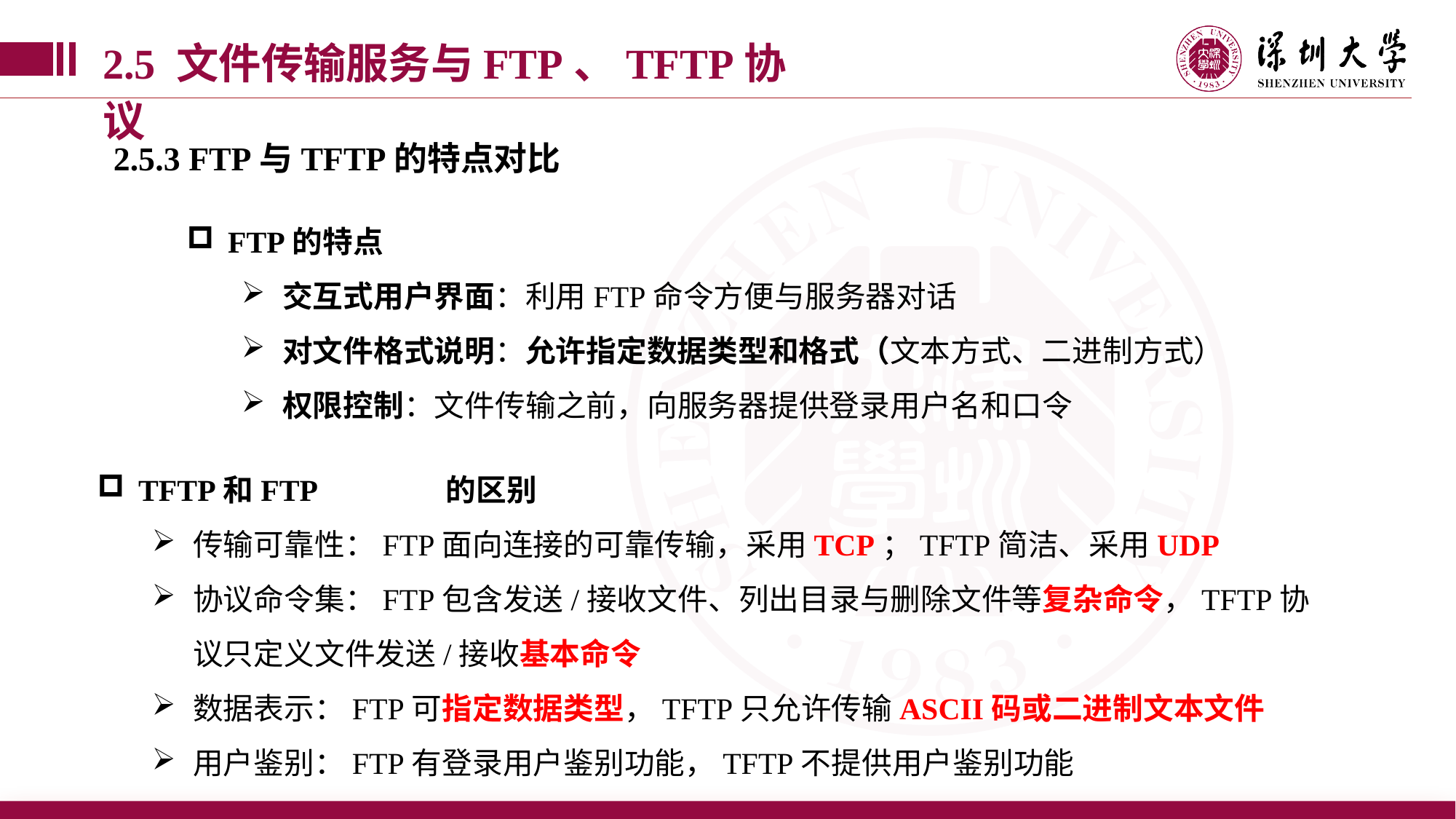

2.5 文件传输服务与FTP、TFTP协议

2.5.3 FTP与TFTP的特点对比
FTP的特点
交互式用户界面：利用FTP命令方便与服务器对话
对文件格式说明：允许指定数据类型和格式（文本方式、二进制方式）
权限控制：文件传输之前，向服务器提供登录用户名和口令
TFTP和FTP                的区别
传输可靠性：FTP面向连接的可靠传输，采用TCP；TFTP简洁、采用UDP
协议命令集：FTP包含发送/接收文件、列出目录与删除文件等复杂命令，TFTP协议只定义文件发送/接收基本命令
数据表示：FTP可指定数据类型，TFTP只允许传输ASCII码或二进制文本文件
用户鉴别：FTP有登录用户鉴别功能，TFTP不提供用户鉴别功能